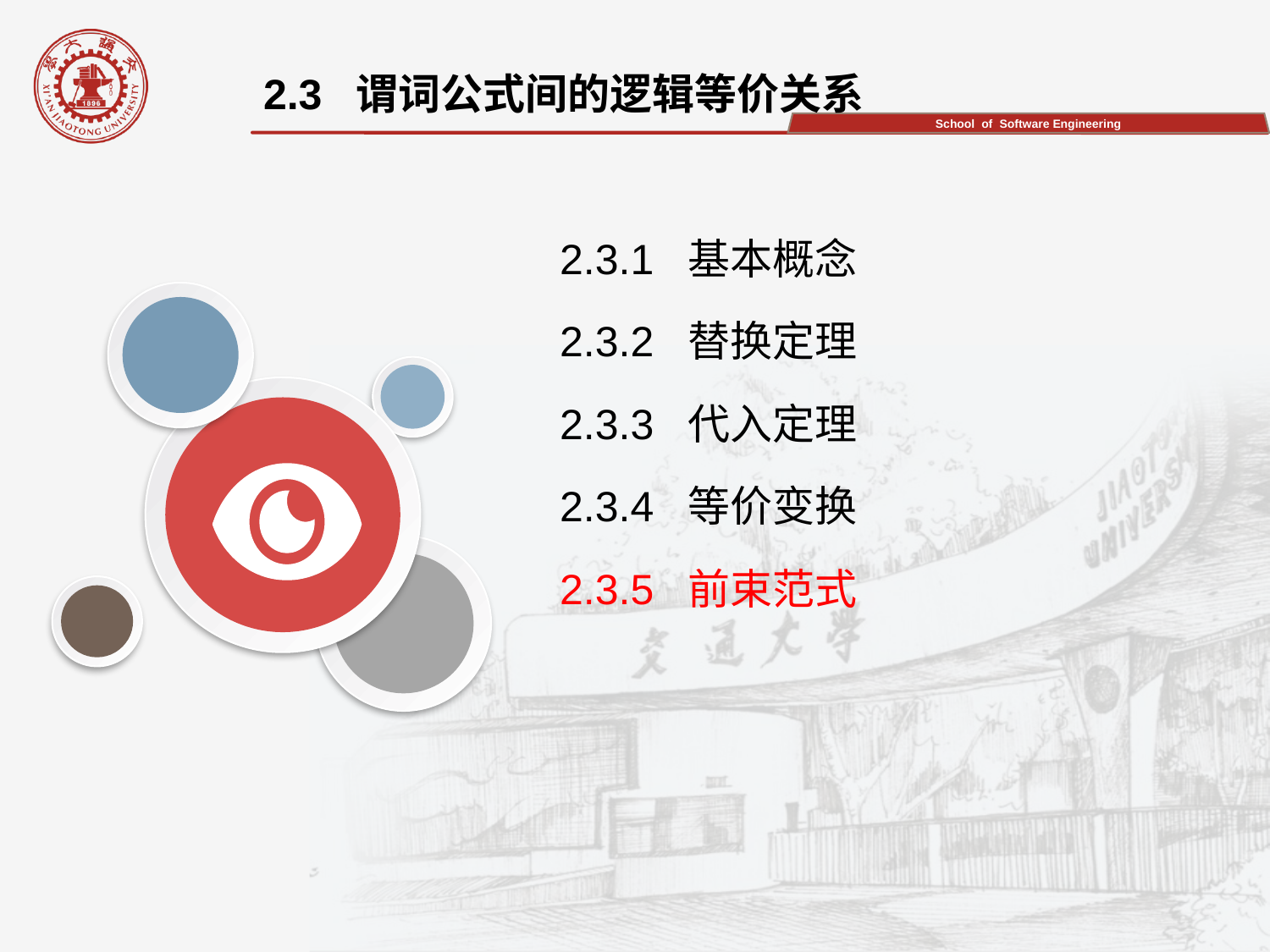

2.3  谓词公式间的逻辑等价关系
2.3.1  基本概念
2.3.2  替换定理
2.3.3  代入定理
2.3.4  等价变换
2.3.5  前束范式